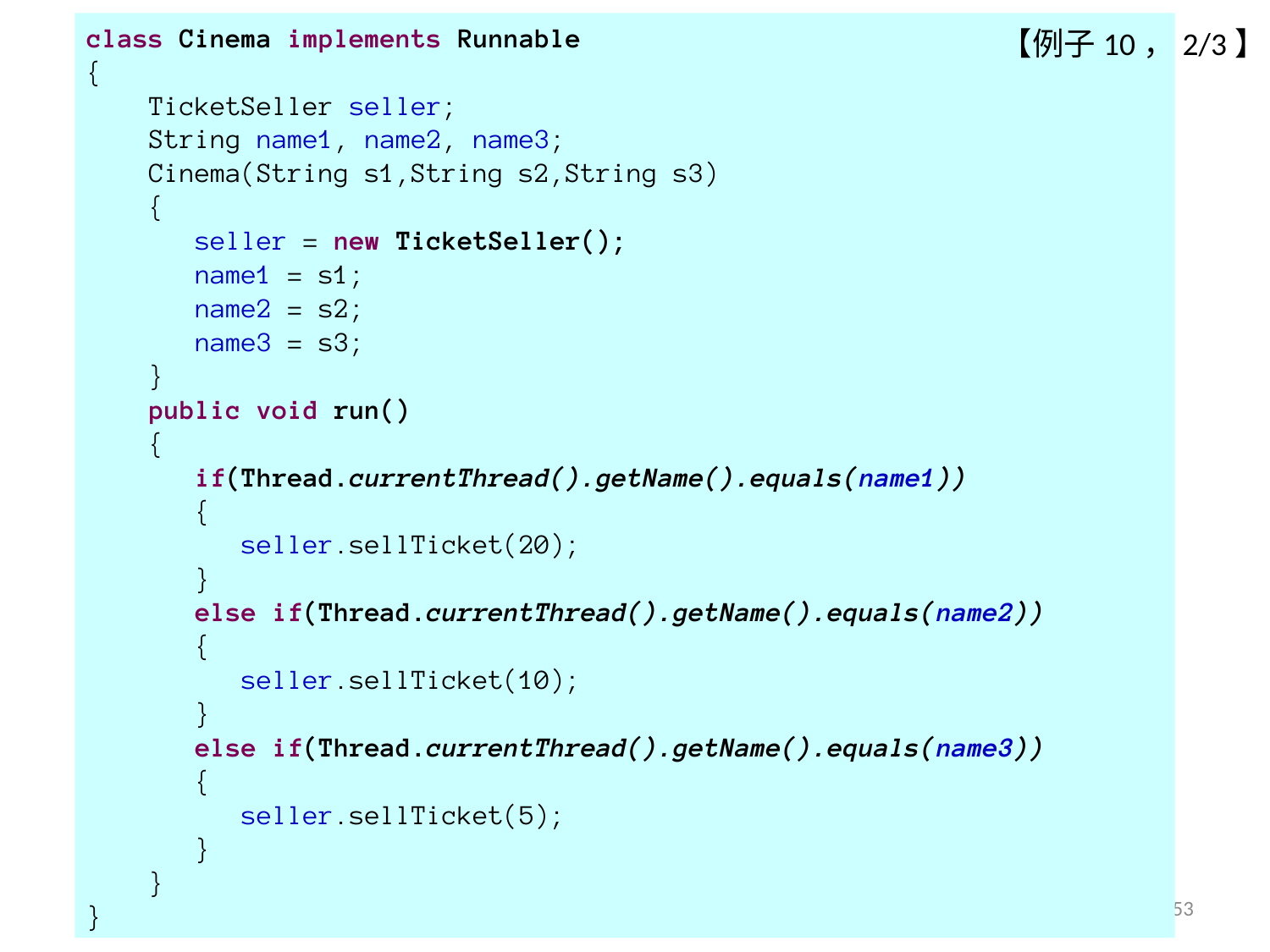

class Cinema implements Runnable
{
    TicketSeller seller;
    String name1, name2, name3;
    Cinema(String s1,String s2,String s3)
    {
       seller = new TicketSeller();
       name1 = s1;
       name2 = s2;
       name3 = s3;
    }
    public void run()
    {
       if(Thread.currentThread().getName().equals(name1))
       {
          seller.sellTicket(20);
       }
       else if(Thread.currentThread().getName().equals(name2))
       {
          seller.sellTicket(10);
       }
       else if(Thread.currentThread().getName().equals(name3))
       {
          seller.sellTicket(5);
       }
    }
}
【例子10，2/3】
# 8.8 使用wait(),notify(),notifyAll()协调同步线程
53